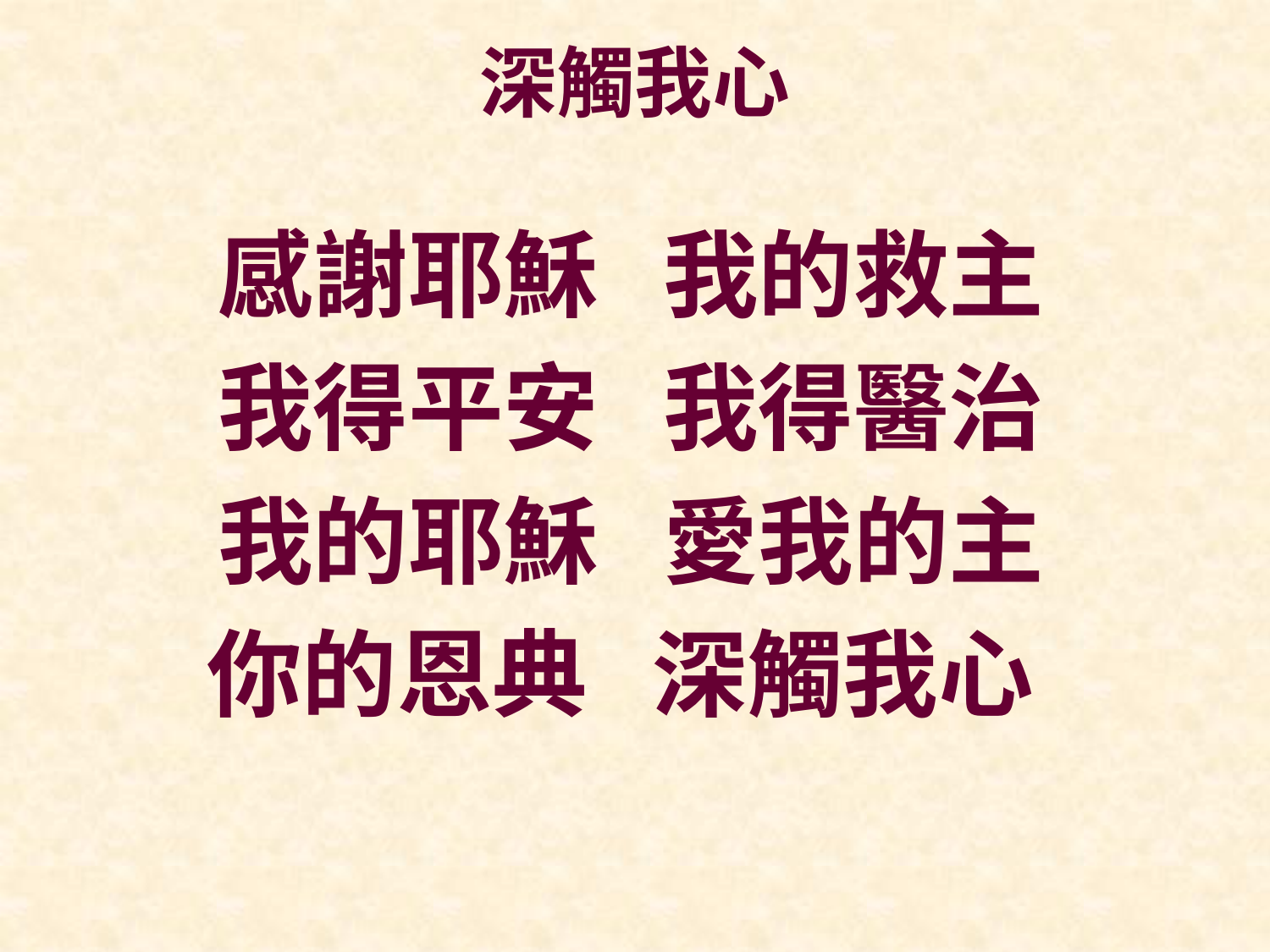

# 深觸我心
感謝耶穌   我的救主
我得平安   我得醫治
我的耶穌   愛我的主
你的恩典   深觸我心